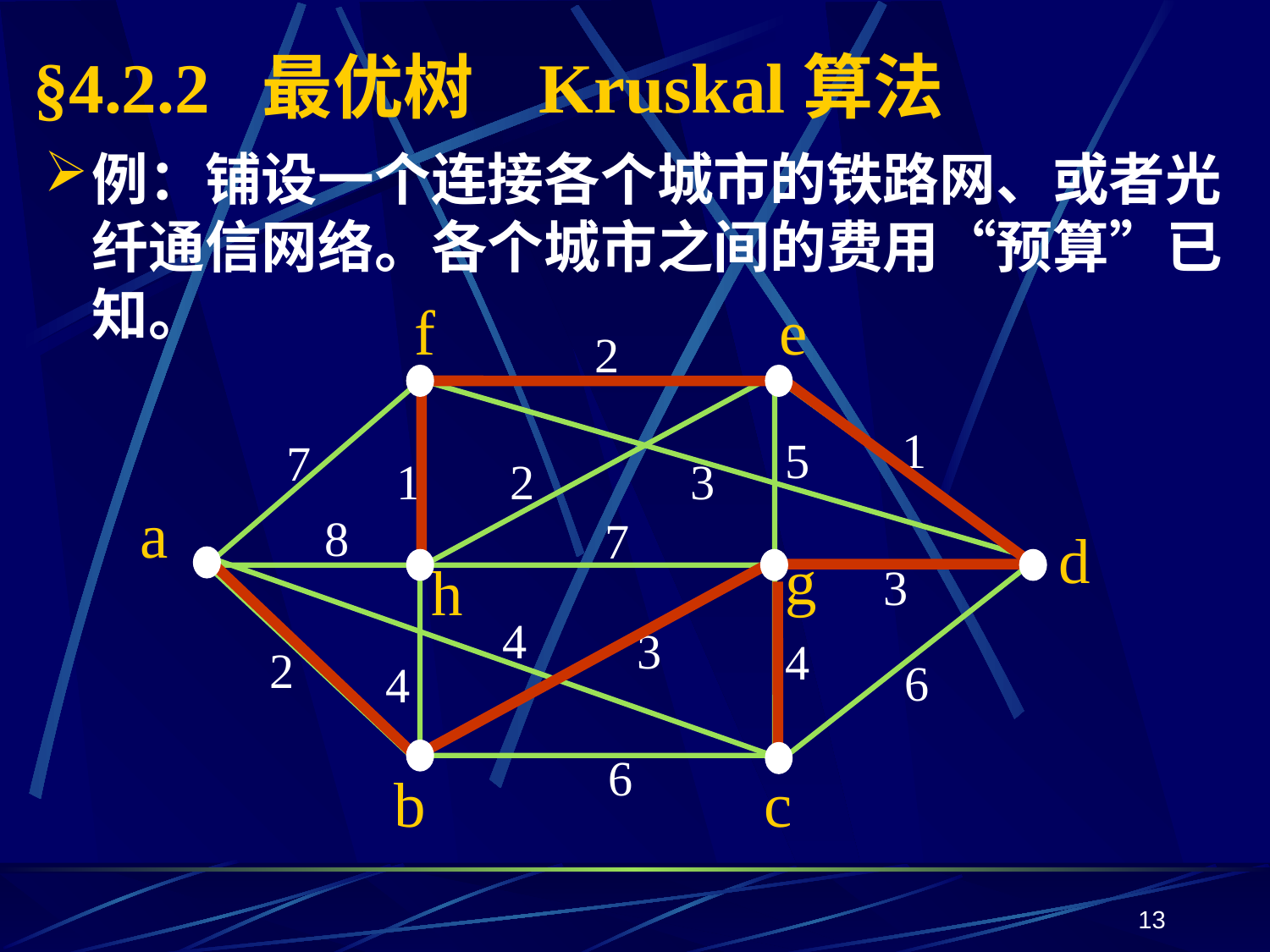

# §4.2.2  最优树   Kruskal算法
例：铺设一个连接各个城市的铁路网、或者光纤通信网络。各个城市之间的费用“预算”已知。
f
e
2

1
5
7
1
2
3
a
8
7
d
g
h
3

4
3
4
2
6
4
6

b
c

13